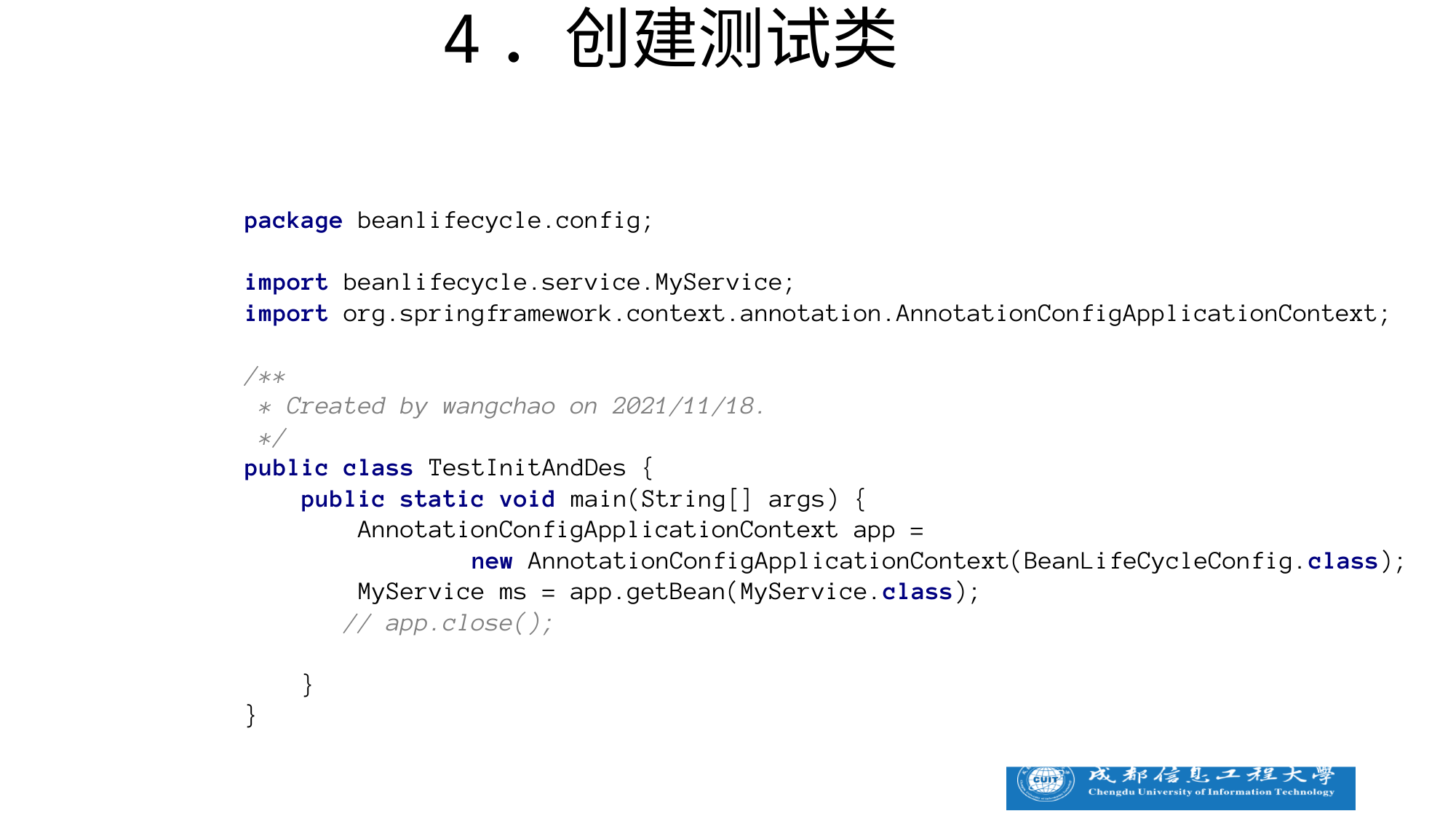

4．创建测试类
package beanlifecycle.config;
import beanlifecycle.service.MyService;
import org.springframework.context.annotation.AnnotationConfigApplicationContext;
/**
 * Created by wangchao on 2021/11/18.
 */
public class TestInitAndDes {
    public static void main(String[] args) {
        AnnotationConfigApplicationContext app =
                new AnnotationConfigApplicationContext(BeanLifeCycleConfig.class);
        MyService ms = app.getBean(MyService.class);
       // app.close();
    }
}